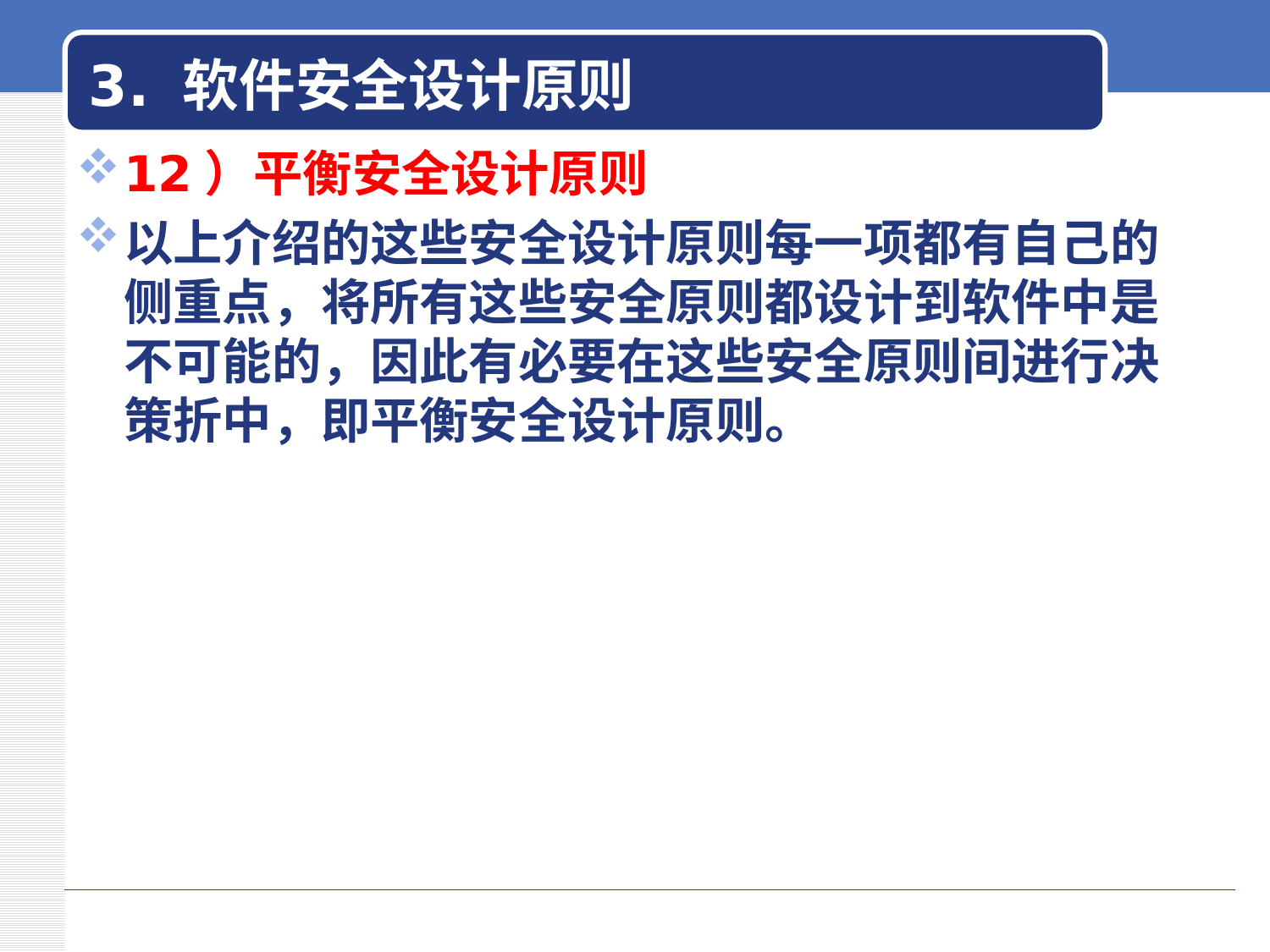

# 3. 软件安全设计原则
12）平衡安全设计原则
以上介绍的这些安全设计原则每一项都有自己的侧重点，将所有这些安全原则都设计到软件中是不可能的，因此有必要在这些安全原则间进行决策折中，即平衡安全设计原则。